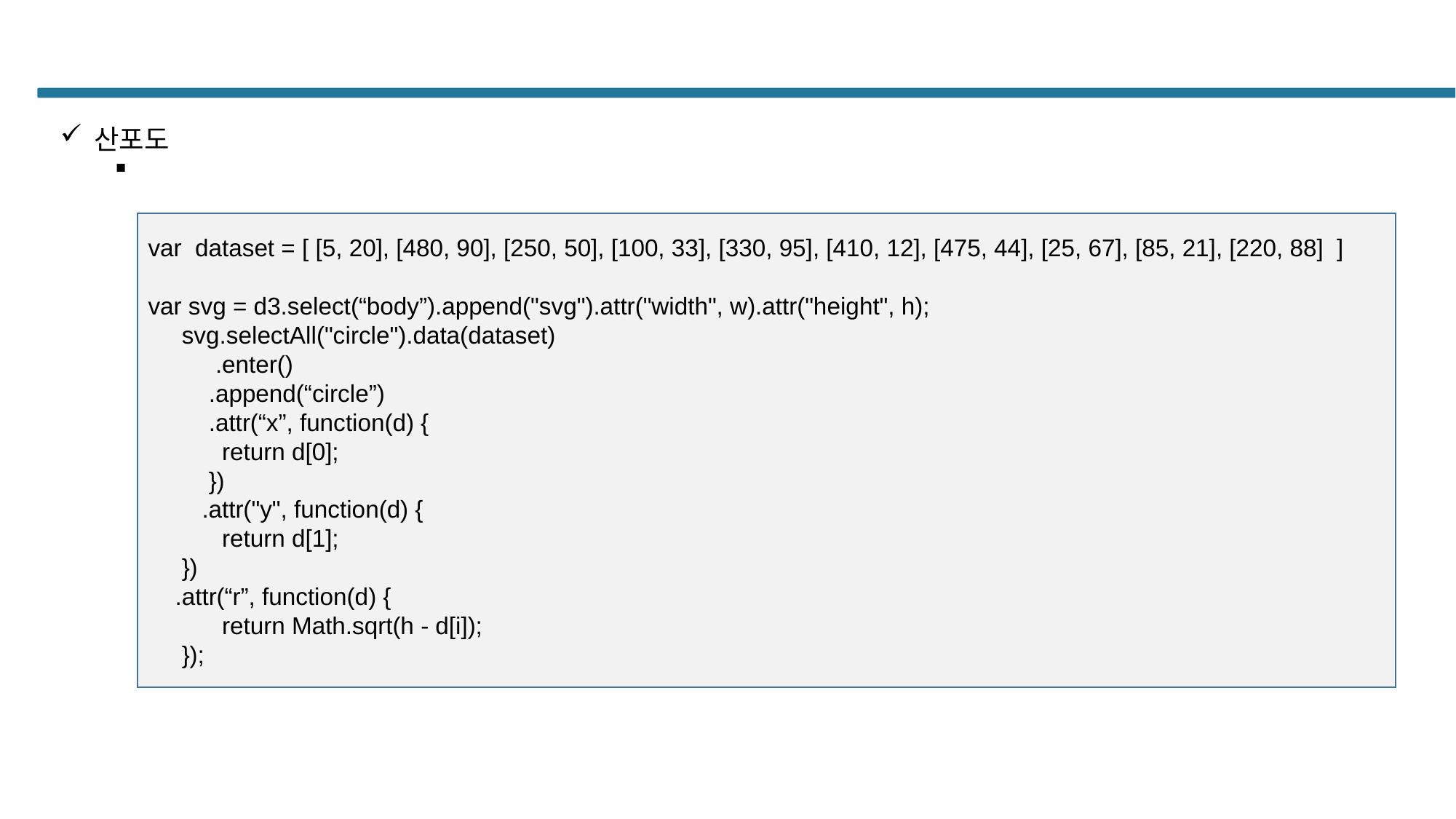

#
산포도

var  dataset = [ [5, 20], [480, 90], [250, 50], [100, 33], [330, 95], [410, 12], [475, 44], [25, 67], [85, 21], [220, 88]  ]

var svg = d3.select(“body”).append("svg").attr("width", w).attr("height", h);
     svg.selectAll("circle").data(dataset)
          .enter()
         .append(“circle”)
         .attr(“x”, function(d) {
           return d[0];
         })
        .attr("y", function(d) {
           return d[1];
     })
    .attr(“r”, function(d) {
           return Math.sqrt(h - d[i]);
     });